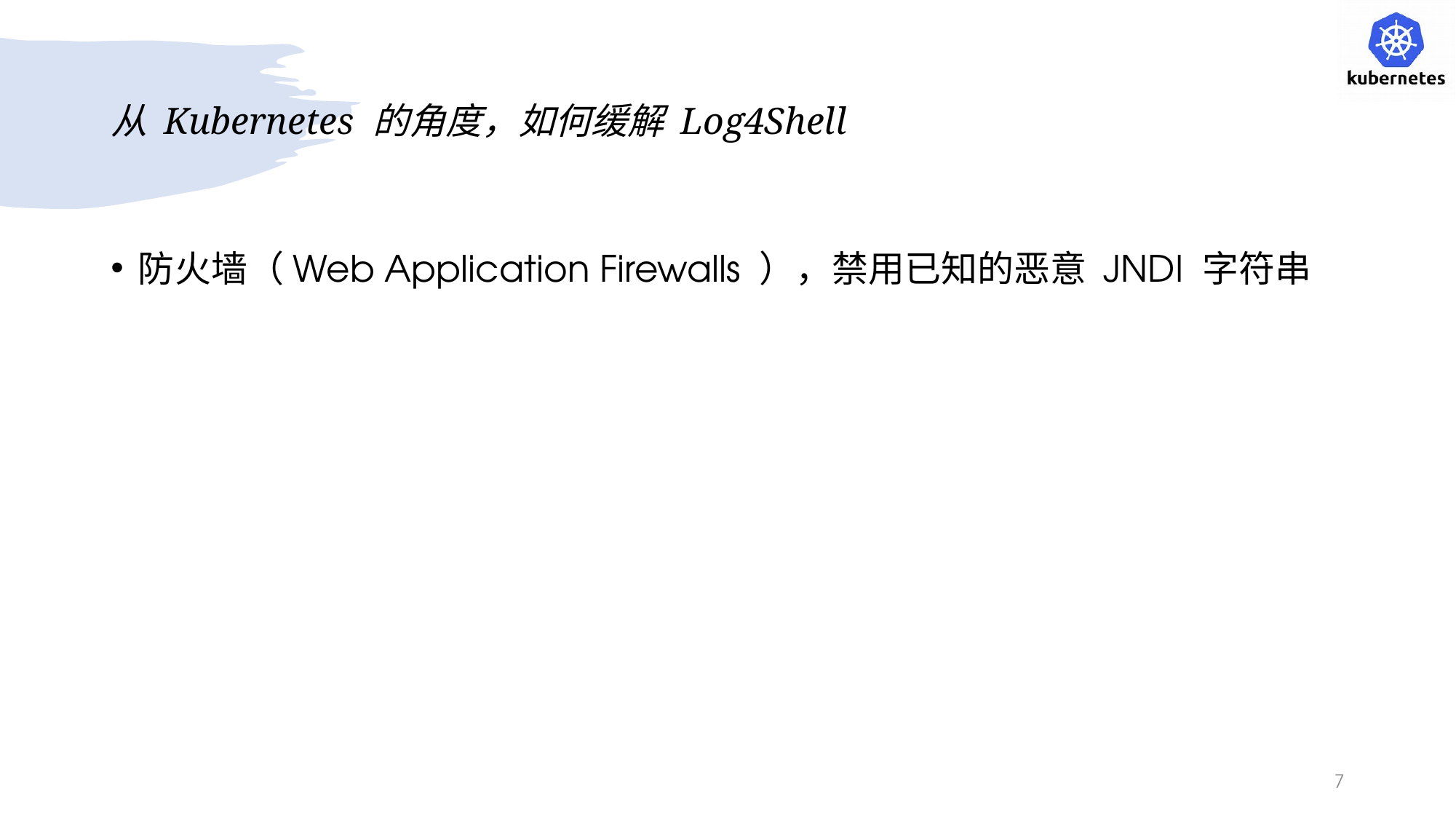

# 从 Kubernetes 的角度，如何缓解 Log4Shell
防火墙（Web Application Firewalls ），禁用已知的恶意 JNDI 字符串

7